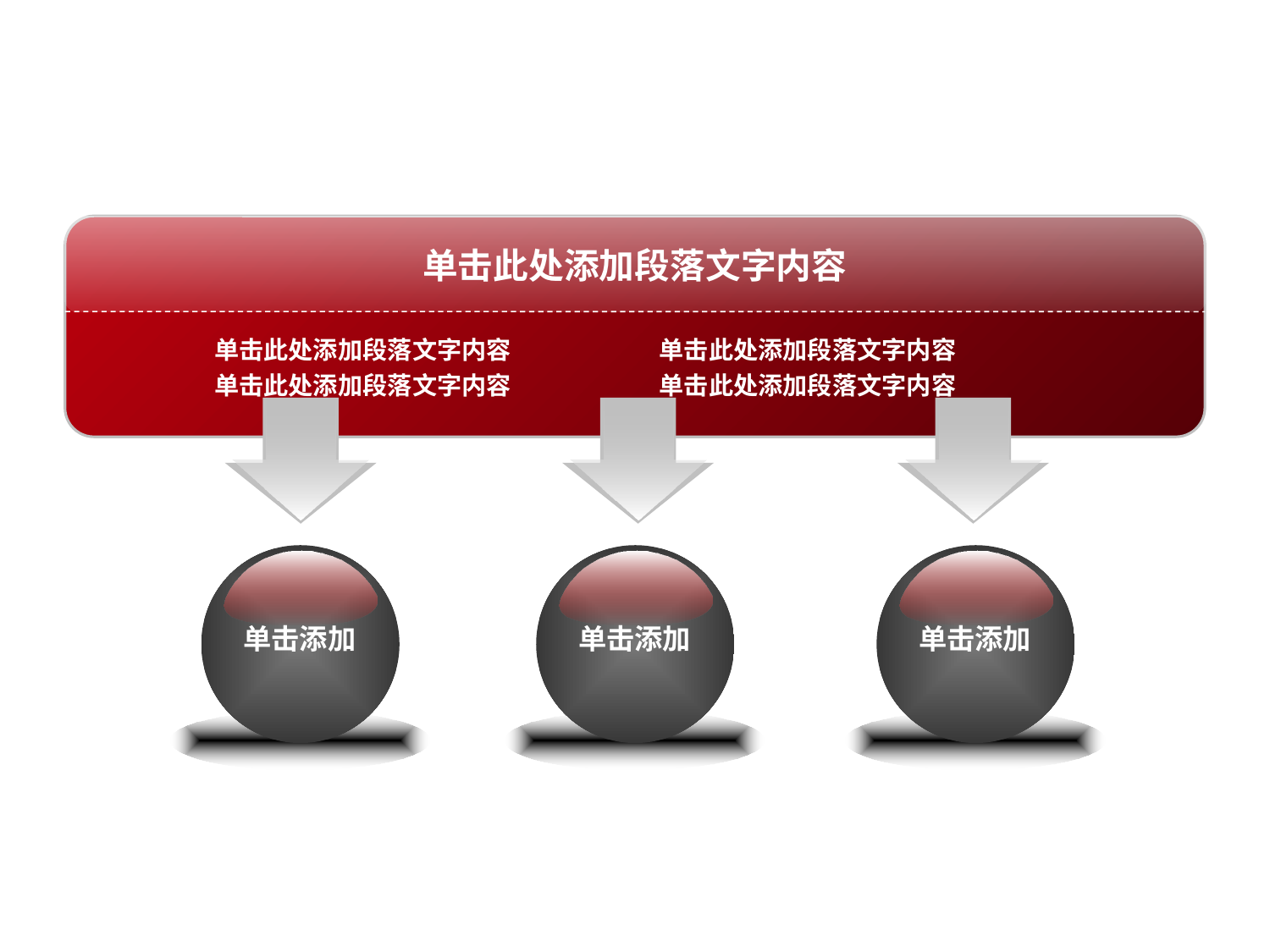

单击此处添加段落文字内容
单击此处添加段落文字内容
单击此处添加段落文字内容
单击此处添加段落文字内容
单击此处添加段落文字内容

单击添加
单击添加
单击添加
单击添加